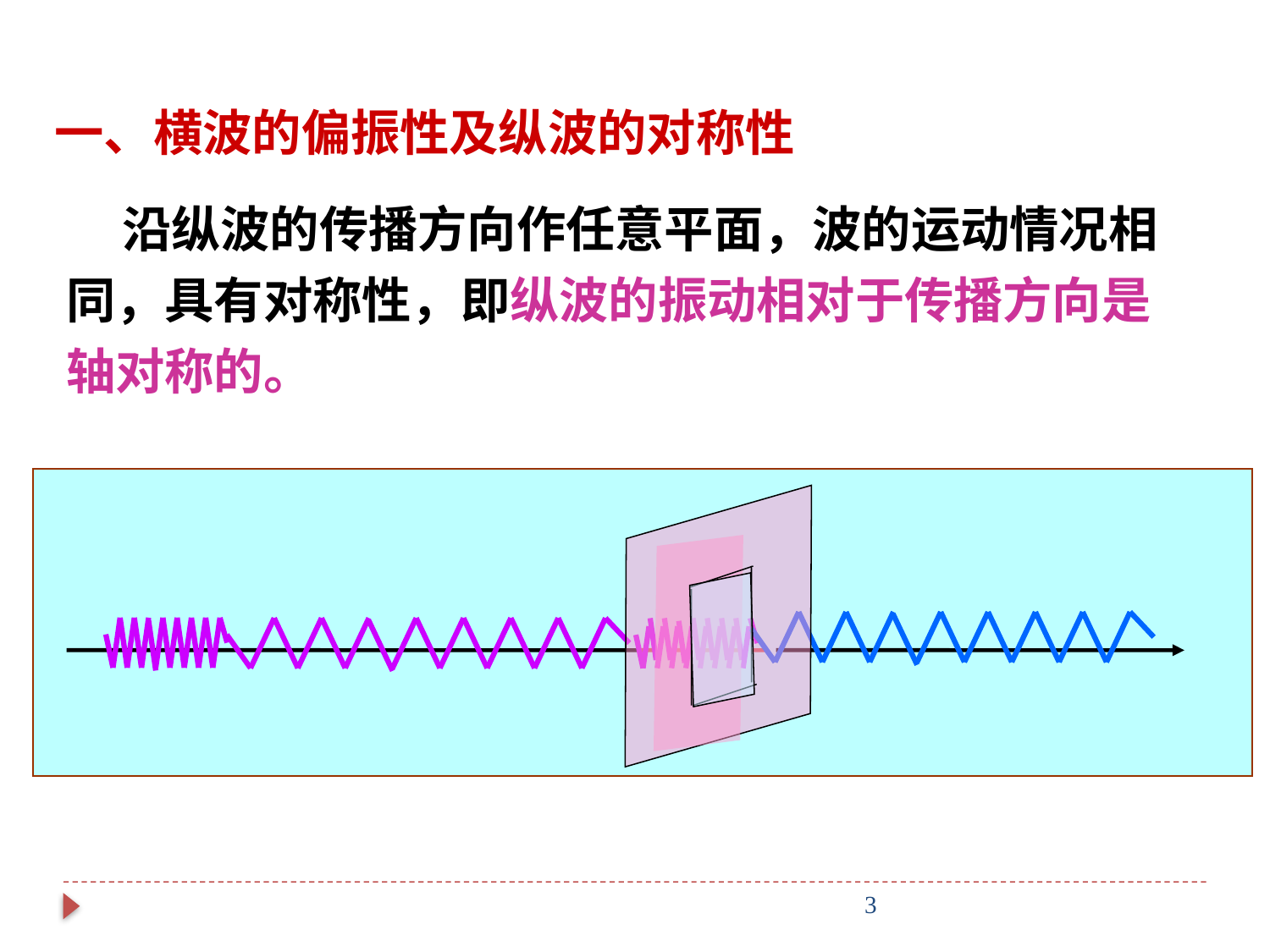

一、横波的偏振性及纵波的对称性
    沿纵波的传播方向作任意平面，波的运动情况相同，具有对称性，即纵波的振动相对于传播方向是轴对称的。

3